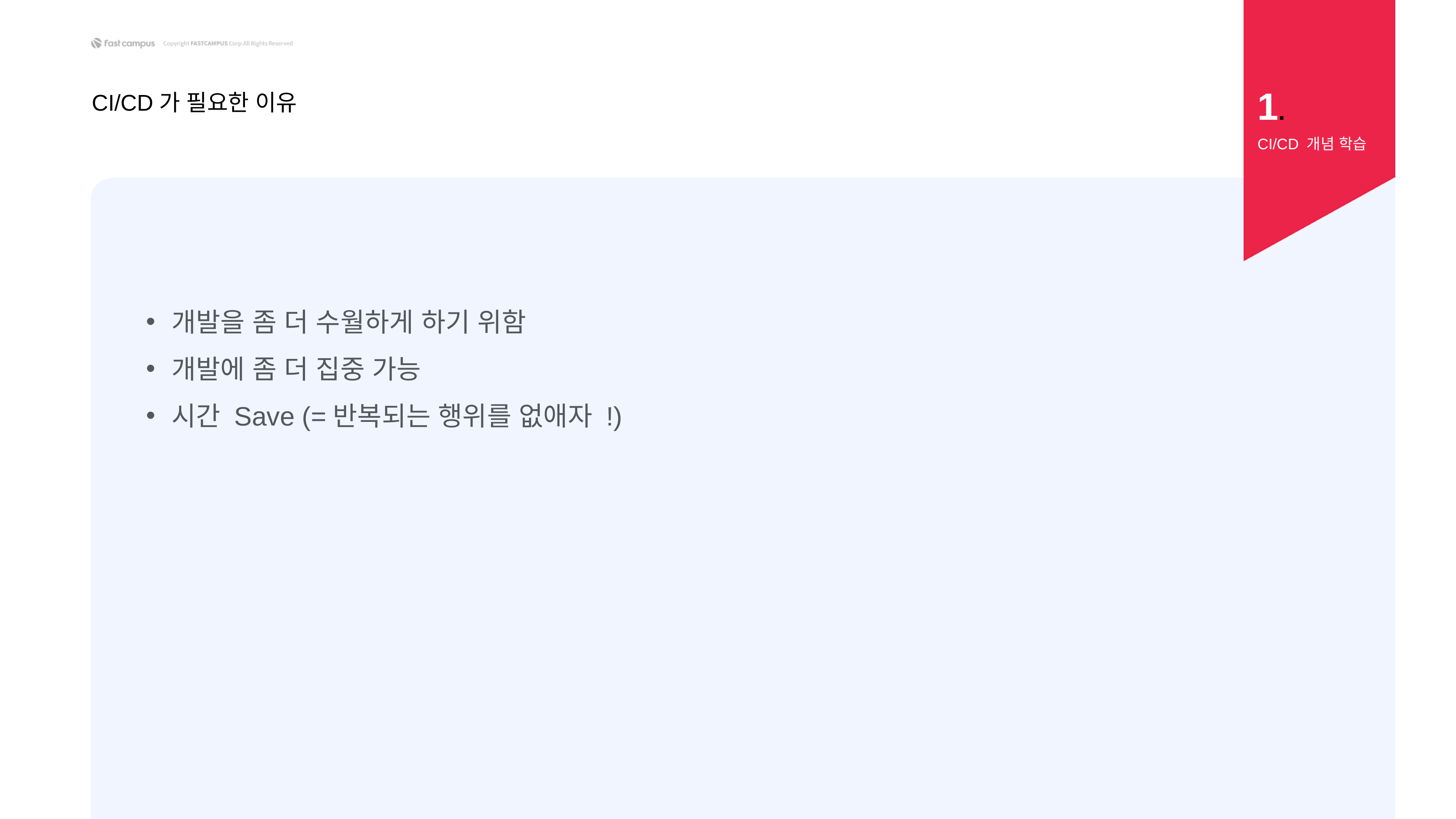

1.
CI/CD가 필요한 이유
CI/CD 개념 학습

개발을 좀 더 수월하게 하기 위함
개발에 좀 더 집중 가능
시간 Save (=반복되는 행위를 없애자 !)